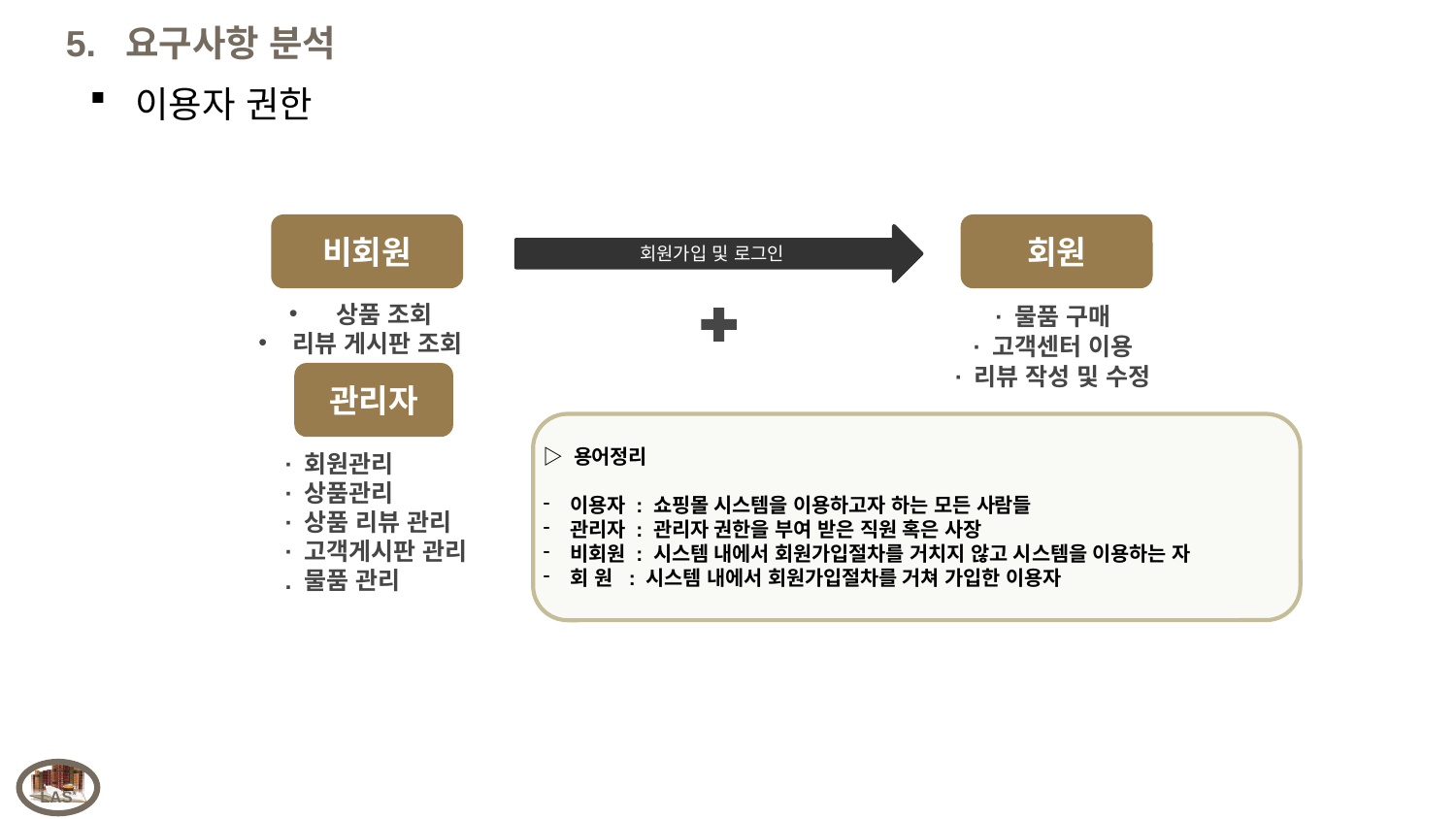

5.  요구사항 분석
이용자 권한
회원
비회원
 상품 조회
리뷰 게시판 조회

∙ 물품 구매
∙ 고객센터 이용
∙ 리뷰 작성 및 수정

관리자
∙ 회원관리
∙ 상품관리
∙ 상품 리뷰 관리
∙ 고객게시판 관리
. 물품 관리

회원가입 및 로그인
▷ 용어정리

이용자 : 쇼핑몰 시스템을 이용하고자 하는 모든 사람들
관리자 : 관리자 권한을 부여 받은 직원 혹은 사장
비회원 : 시스템 내에서 회원가입절차를 거치지 않고 시스템을 이용하는 자
회 원  : 시스템 내에서 회원가입절차를 거쳐 가입한 이용자
11